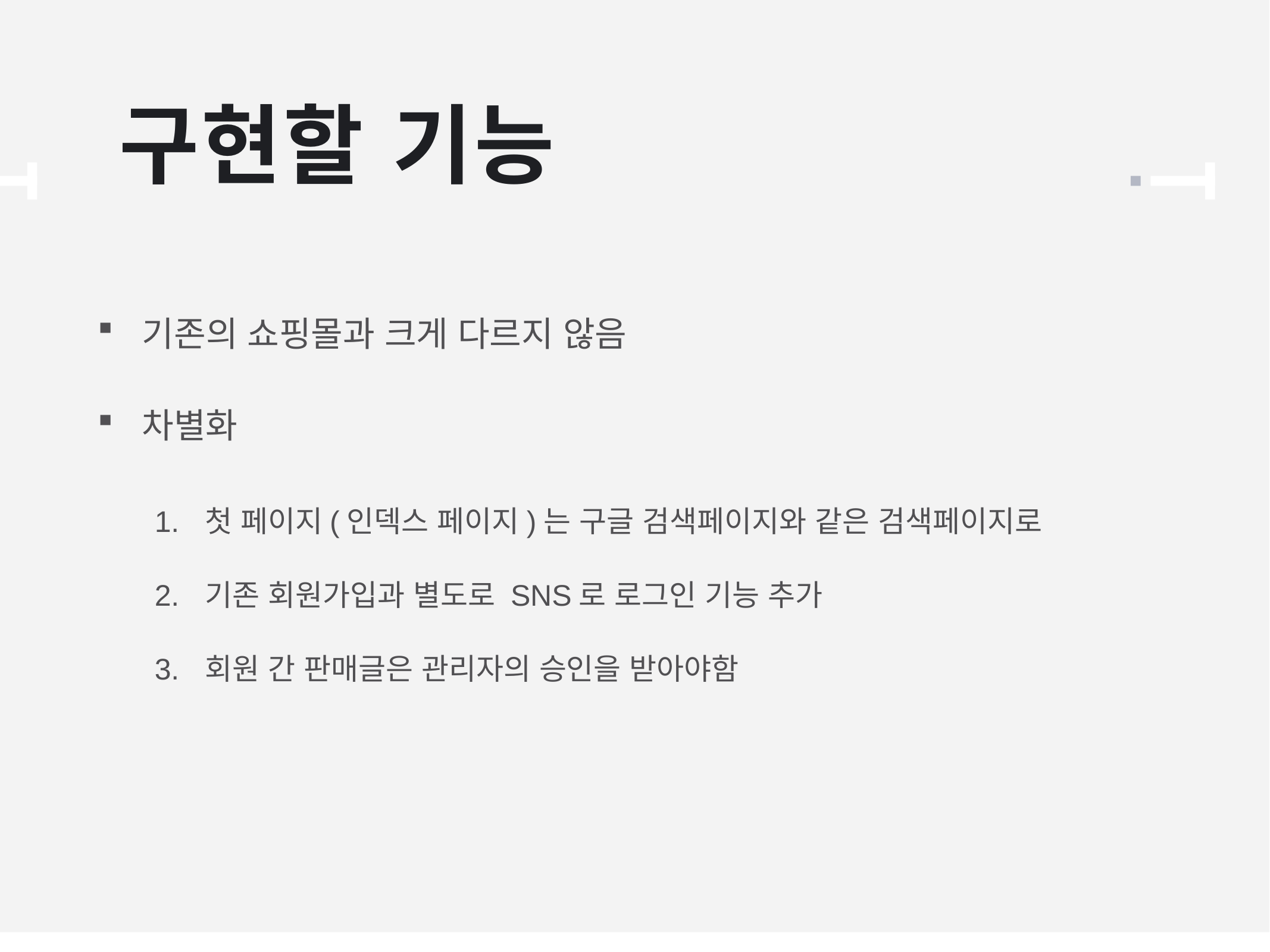

# 구현할 기능
기존의 쇼핑몰과 크게 다르지 않음
차별화
첫 페이지(인덱스 페이지)는 구글 검색페이지와 같은 검색페이지로
기존 회원가입과 별도로 SNS로 로그인 기능 추가
회원 간 판매글은 관리자의 승인을 받아야함